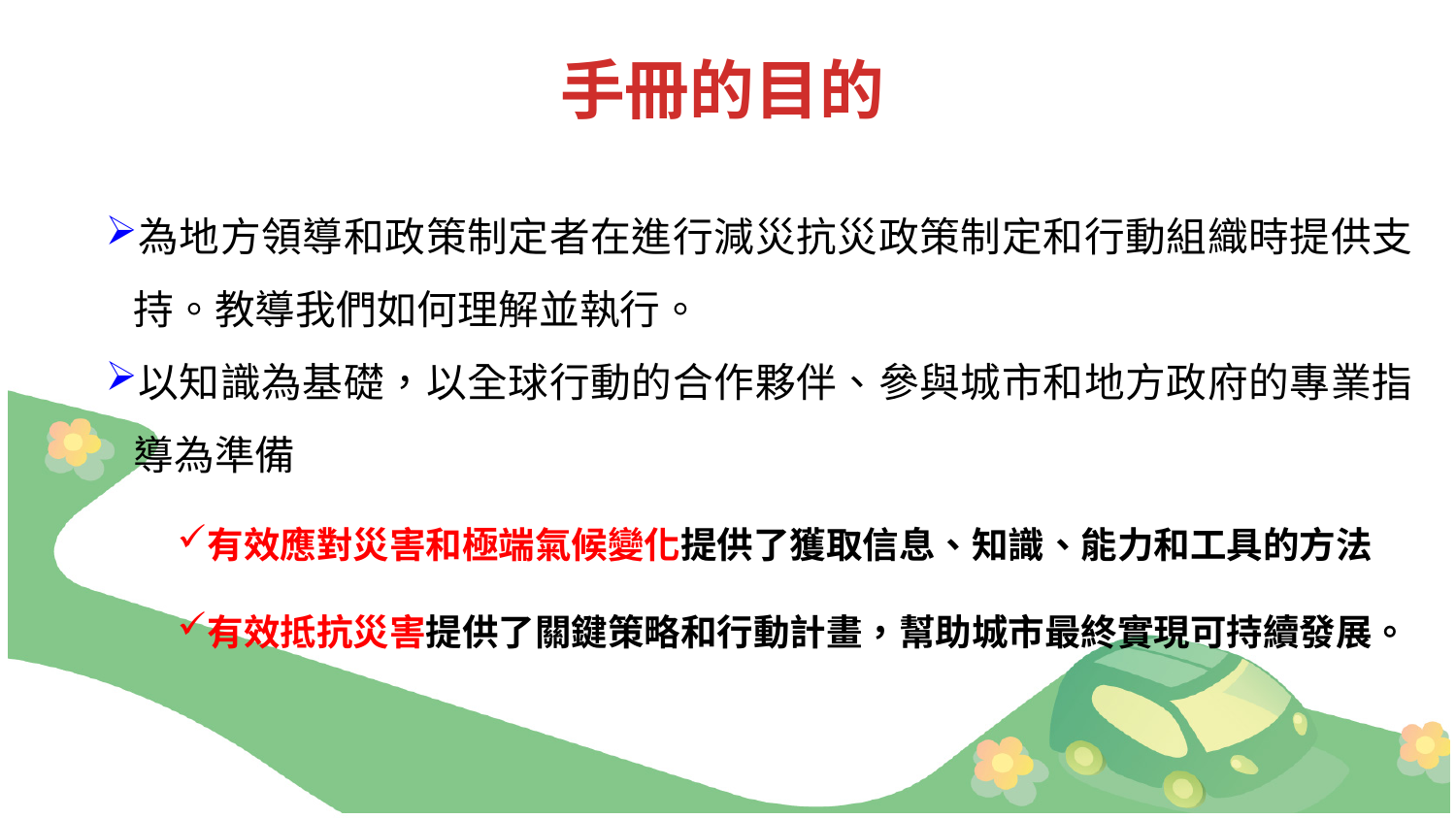

手冊的目的
為地方領導和政策制定者在進行減災抗災政策制定和行動組織時提供支持。教導我們如何理解並執行。
以知識為基礎，以全球行動的合作夥伴、參與城市和地方政府的專業指導為準備
有效應對災害和極端氣候變化提供了獲取信息、知識、能力和工具的方法
有效抵抗災害提供了關鍵策略和行動計畫，幫助城市最終實現可持續發展。